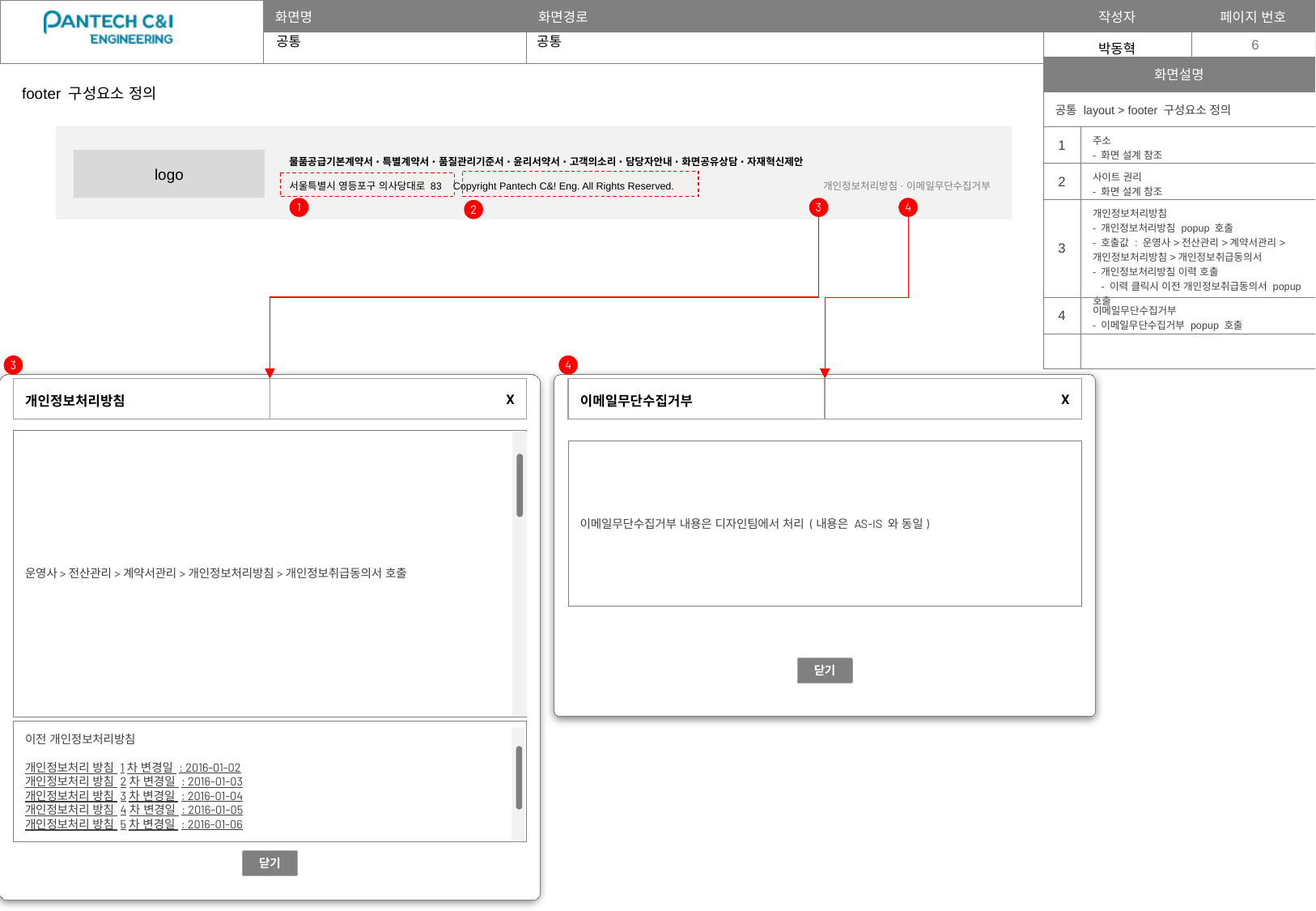

공통
공통
6
| 화면설명 |  |
| --- | --- |
| 공통 layout > footer 구성요소 정의 |  |
| 1 | 주소 - 화면 설계 참조 |
| 2 | 사이트 권리 - 화면 설계 참조 |
| 3 | 개인정보처리방침 - 개인정보처리방침 popup 호출 - 호출값 : 운영사>전산관리>계약서관리>개인정보처리방침>개인정보취급동의서 - 개인정보처리방침 이력 호출 - 이력 클릭시 이전 개인정보취급동의서 popup 호출 |
| 4 | 이메일무단수집거부 - 이메일무단수집거부 popup 호출 |
|  |  |
footer 구성요소 정의

logo
물품공급기본계약서 ⋅ 특별계약서 ⋅ 품질관리기준서 ⋅ 윤리서약서 ⋅ 고객의소리 ⋅ 담당자안내 ⋅ 화면공유상담 ⋅ 자재혁신제안

서울특별시 영등포구 의사당대로 83    Copyright Pantech C&! Eng. All Rights Reserved.

개인정보처리방침 ⋅ 이메일무단수집거부
1
3
4
2
3
4

| 개인정보처리방침 | X |
| --- | --- |
| 이메일무단수집거부 | X |
| --- | --- |
운영사>전산관리>계약서관리>개인정보처리방침>개인정보취급동의서 호출

이메일무단수집거부 내용은 디자인팀에서 처리 (내용은 AS-IS 와 동일)

닫기
이전 개인정보처리방침

개인정보처리 방침 1차 변경일 : 2016-01-02
개인정보처리 방침 2차 변경일 : 2016-01-03
개인정보처리 방침 3차 변경일 : 2016-01-04
개인정보처리 방침 4차 변경일 : 2016-01-05
개인정보처리 방침 5차 변경일 : 2016-01-06

닫기